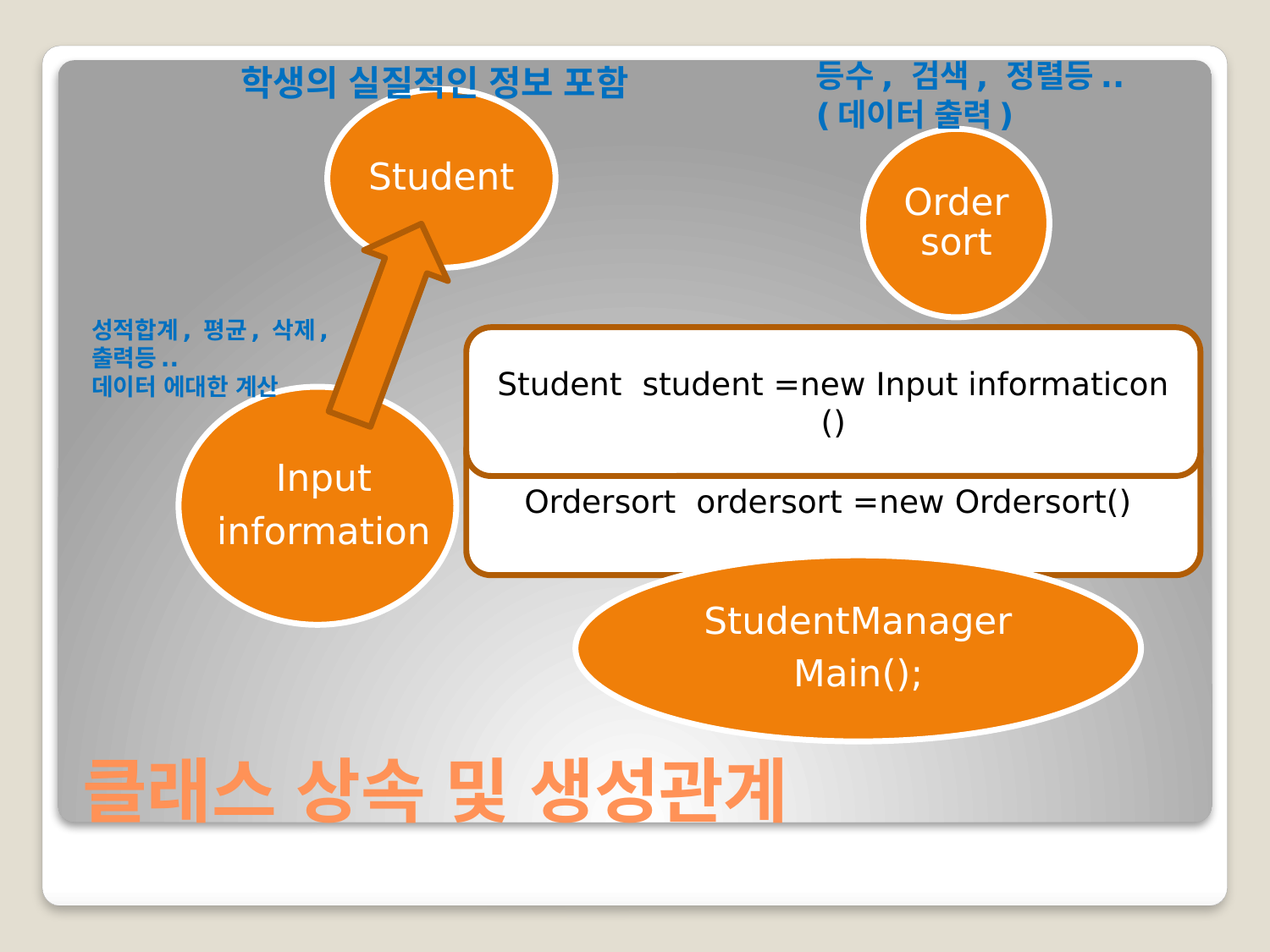

학생의 실질적인 정보 포함
등수, 검색, 정렬등..
(데이터 출력)

Student

Ordersort

성적합계, 평균, 삭제, 출력등..
데이터 에대한 계산
Student  student =new Input informaticon ()

Input
information
Ordersort  ordersort =new Ordersort()

StudentManager
Main();
# 클래스 상속 및 생성관계